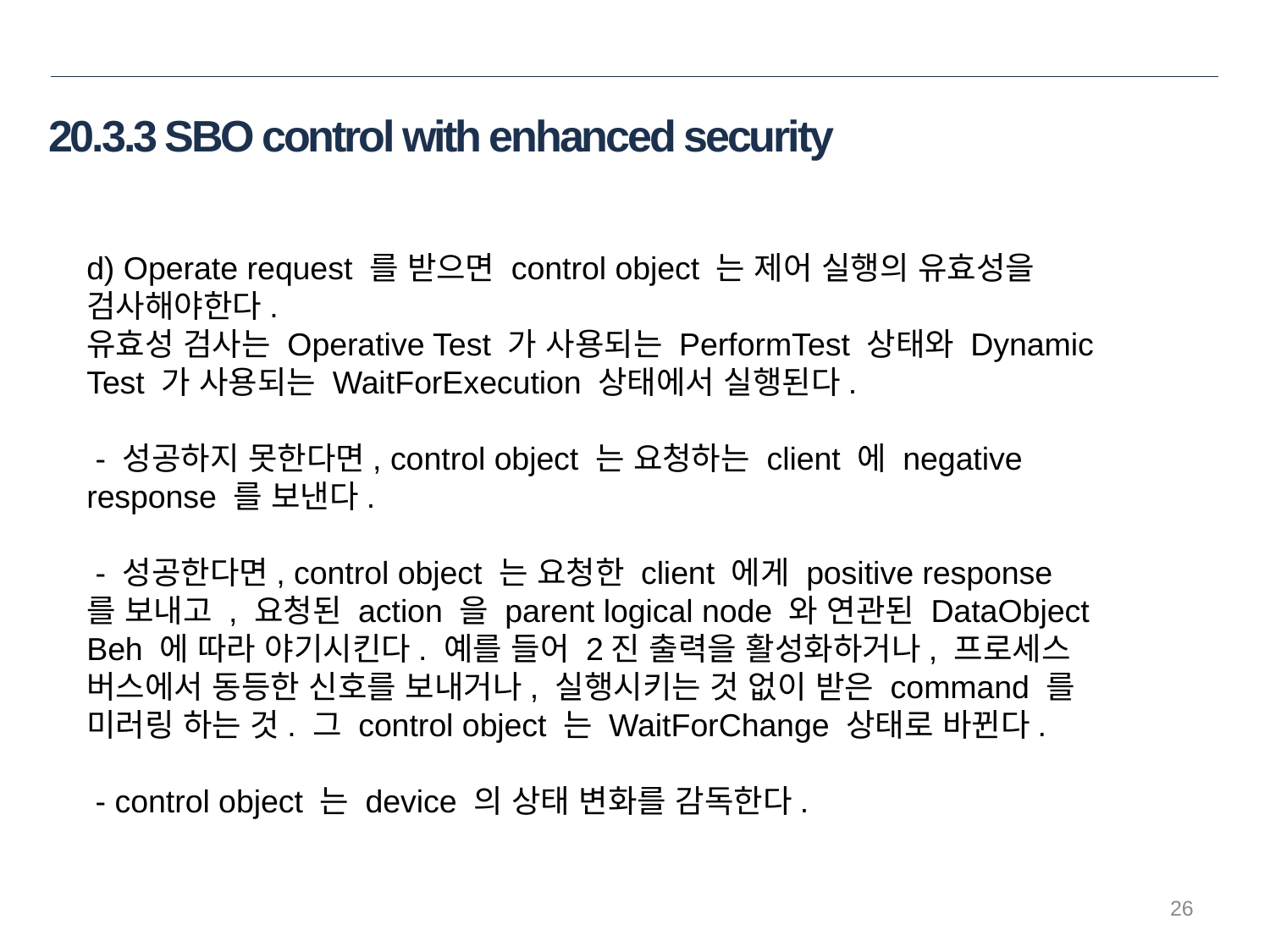

20.3.3 SBO control with enhanced security

d) Operate request 를 받으면 control object 는 제어 실행의 유효성을 검사해야한다.
유효성 검사는 Operative Test 가 사용되는 PerformTest 상태와 Dynamic Test 가 사용되는 WaitForExecution 상태에서 실행된다.

 - 성공하지 못한다면, control object 는 요청하는 client 에 negative response 를 보낸다.

 - 성공한다면, control object 는 요청한 client 에게 positive response 를 보내고 , 요청된 action 을 parent logical node 와 연관된 DataObject Beh 에 따라 야기시킨다. 예를 들어 2진 출력을 활성화하거나, 프로세스 버스에서 동등한 신호를 보내거나, 실행시키는 것 없이 받은 command 를 미러링 하는 것. 그 control object 는 WaitForChange 상태로 바뀐다.

 - control object 는 device 의 상태 변화를 감독한다.

26